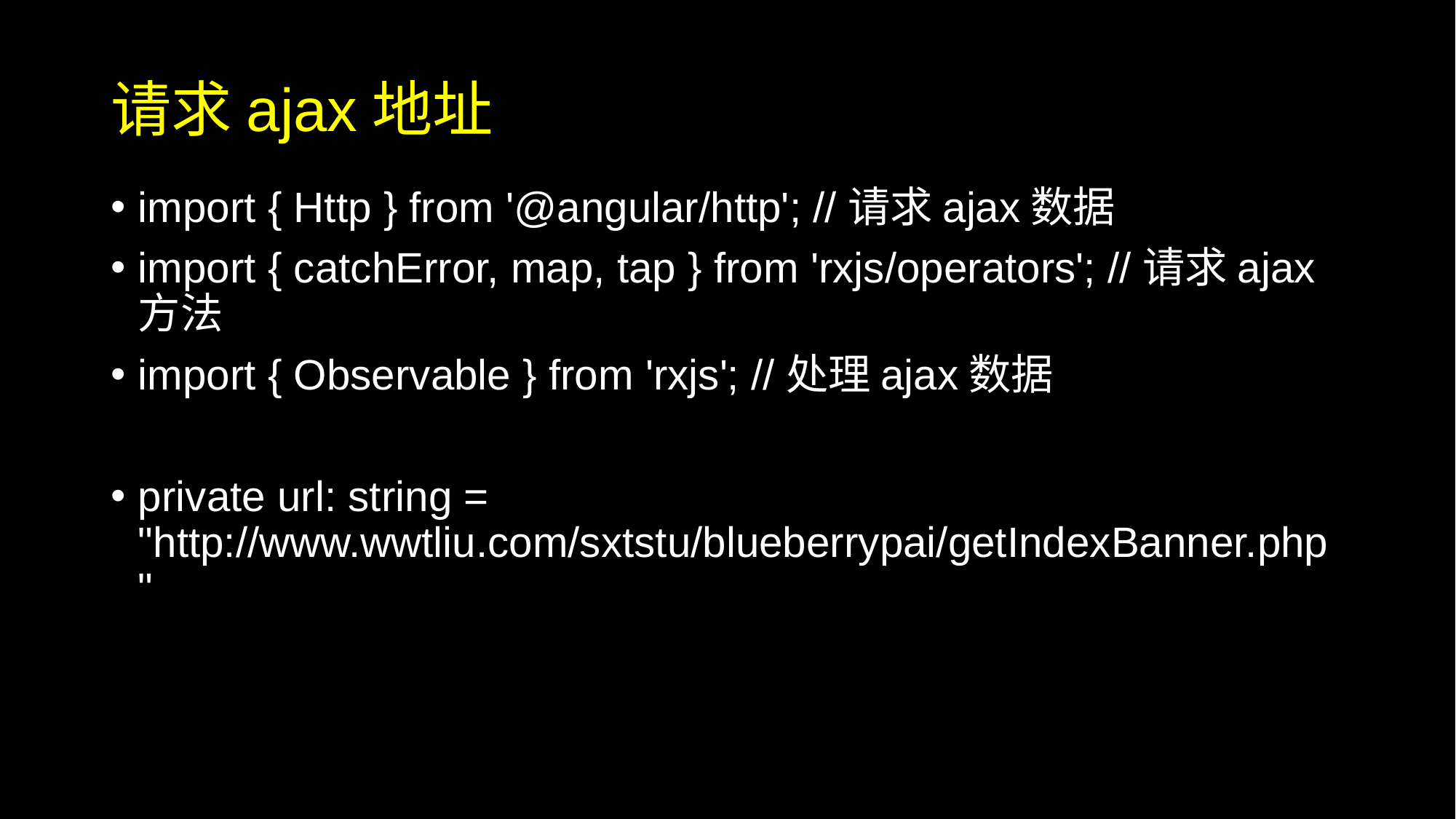

# 请求ajax地址
import { Http } from '@angular/http'; //请求ajax数据
import { catchError, map, tap } from 'rxjs/operators'; //请求ajax方法
import { Observable } from 'rxjs'; //处理ajax数据

private url: string = "http://www.wwtliu.com/sxtstu/blueberrypai/getIndexBanner.php"